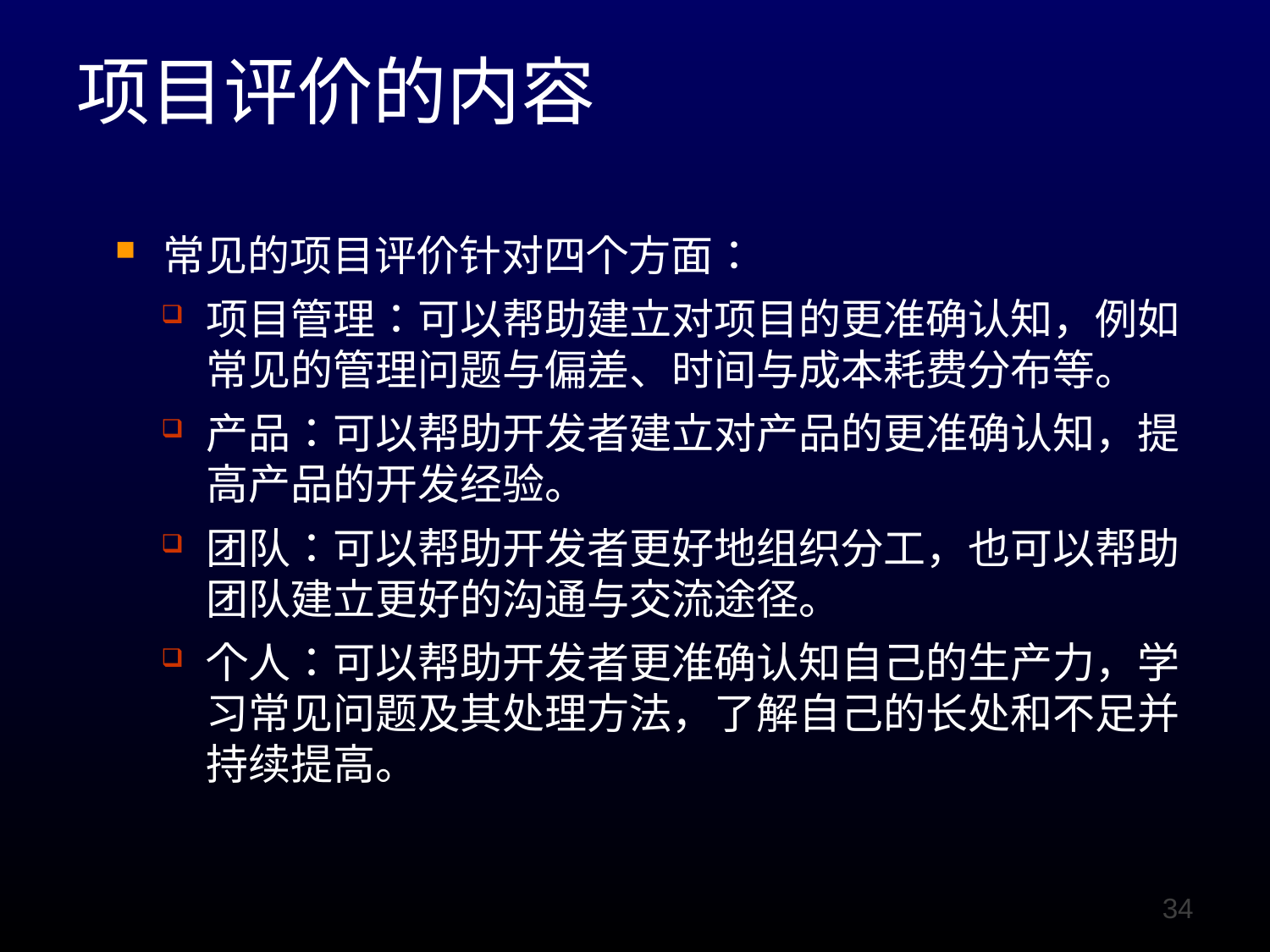

# 项目评价的内容
常见的项目评价针对四个方面：
项目管理：可以帮助建立对项目的更准确认知，例如常见的管理问题与偏差、时间与成本耗费分布等。
产品：可以帮助开发者建立对产品的更准确认知，提高产品的开发经验。
团队：可以帮助开发者更好地组织分工，也可以帮助团队建立更好的沟通与交流途径。
个人：可以帮助开发者更准确认知自己的生产力，学习常见问题及其处理方法，了解自己的长处和不足并持续提高。
34